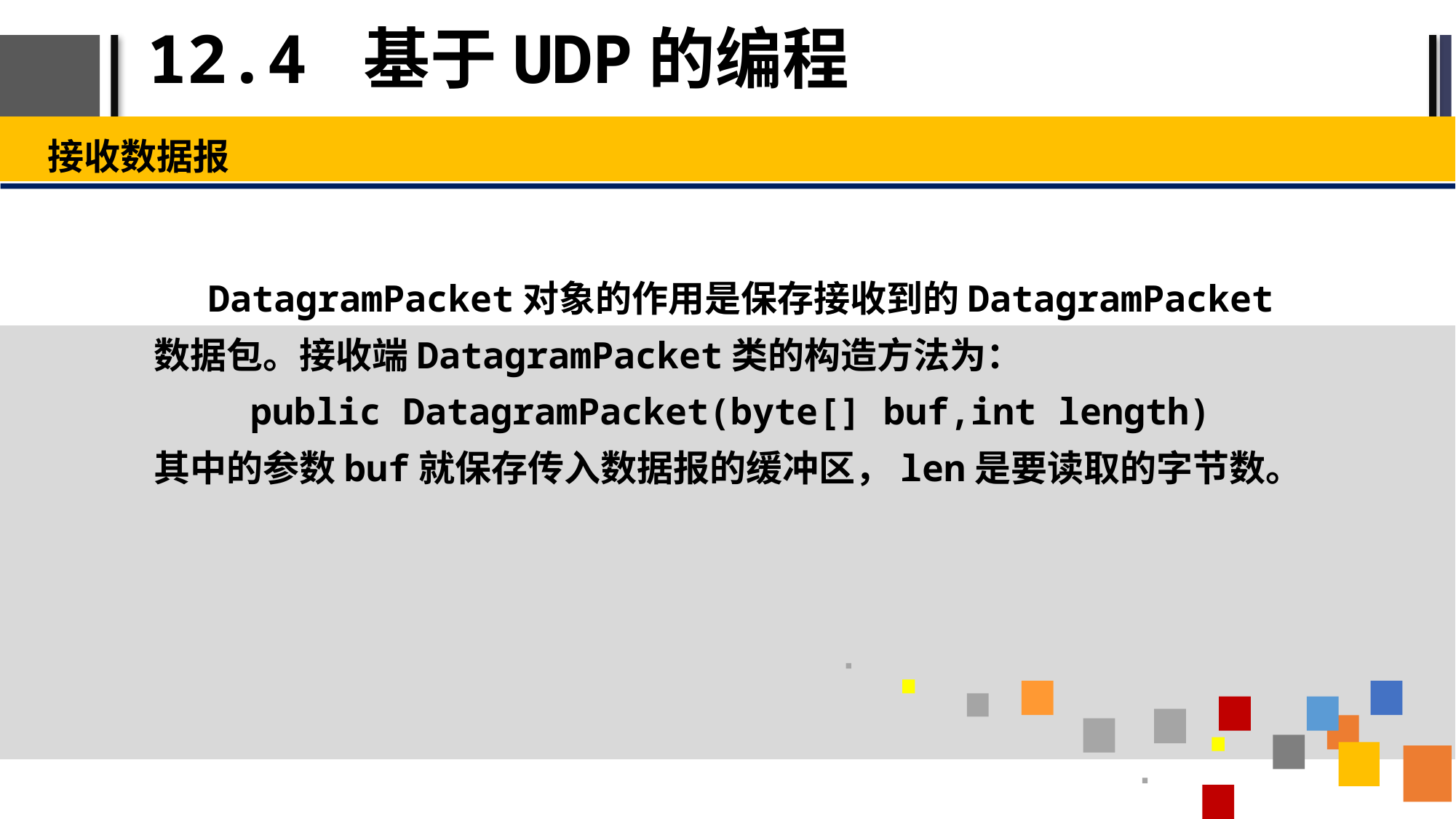

# 12.4 基于UDP的编程

接收数据报

DatagramPacket对象的作用是保存接收到的DatagramPacket数据包。接收端DatagramPacket类的构造方法为：
public DatagramPacket(byte[] buf,int length)
其中的参数buf就保存传入数据报的缓冲区，len是要读取的字节数。